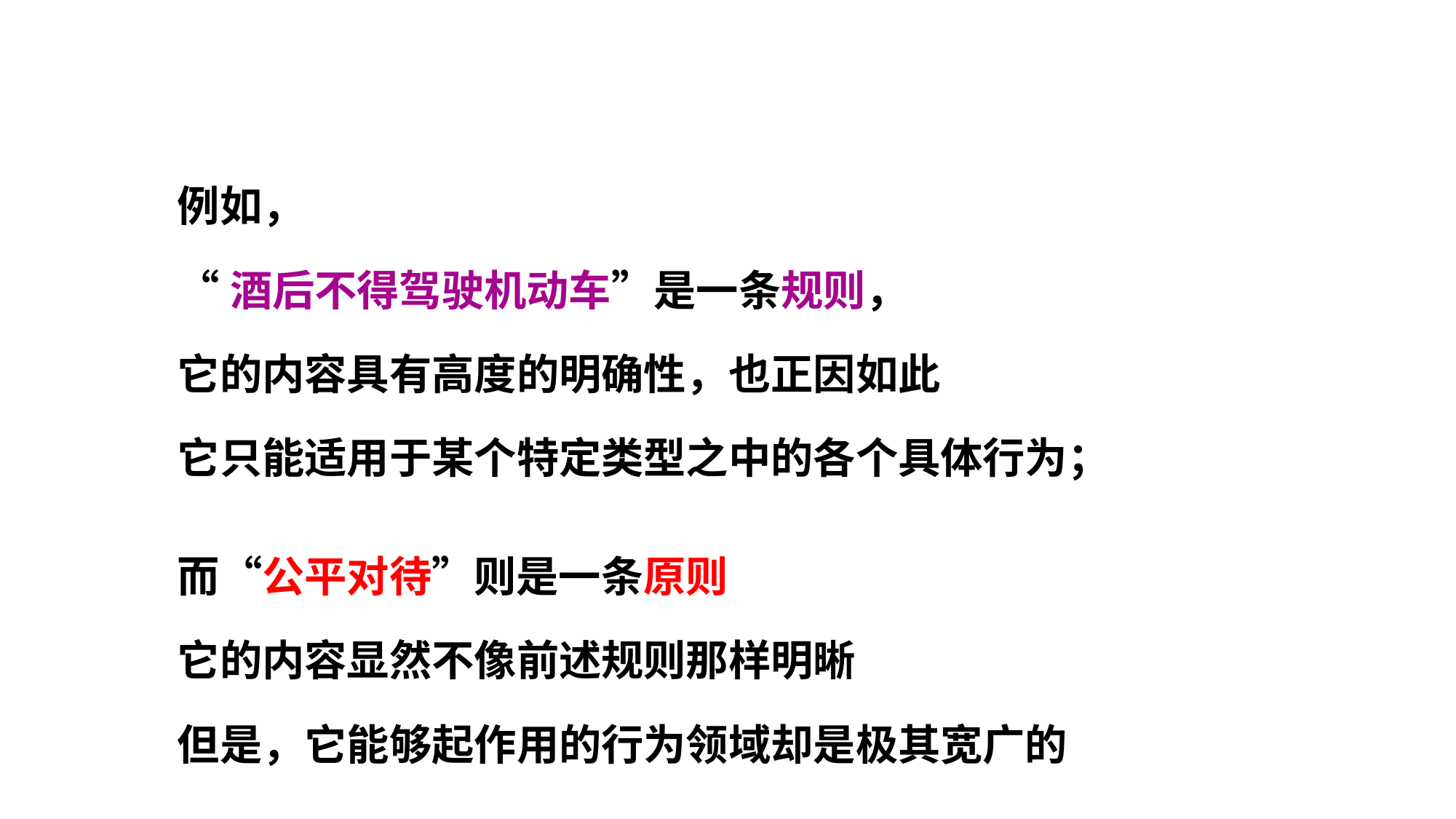

例如，
“酒后不得驾驶机动车”是一条规则，
它的内容具有高度的明确性，也正因如此
它只能适用于某个特定类型之中的各个具体行为；

而“公平对待”则是一条原则
它的内容显然不像前述规则那样明晰
但是，它能够起作用的行为领域却是极其宽广的